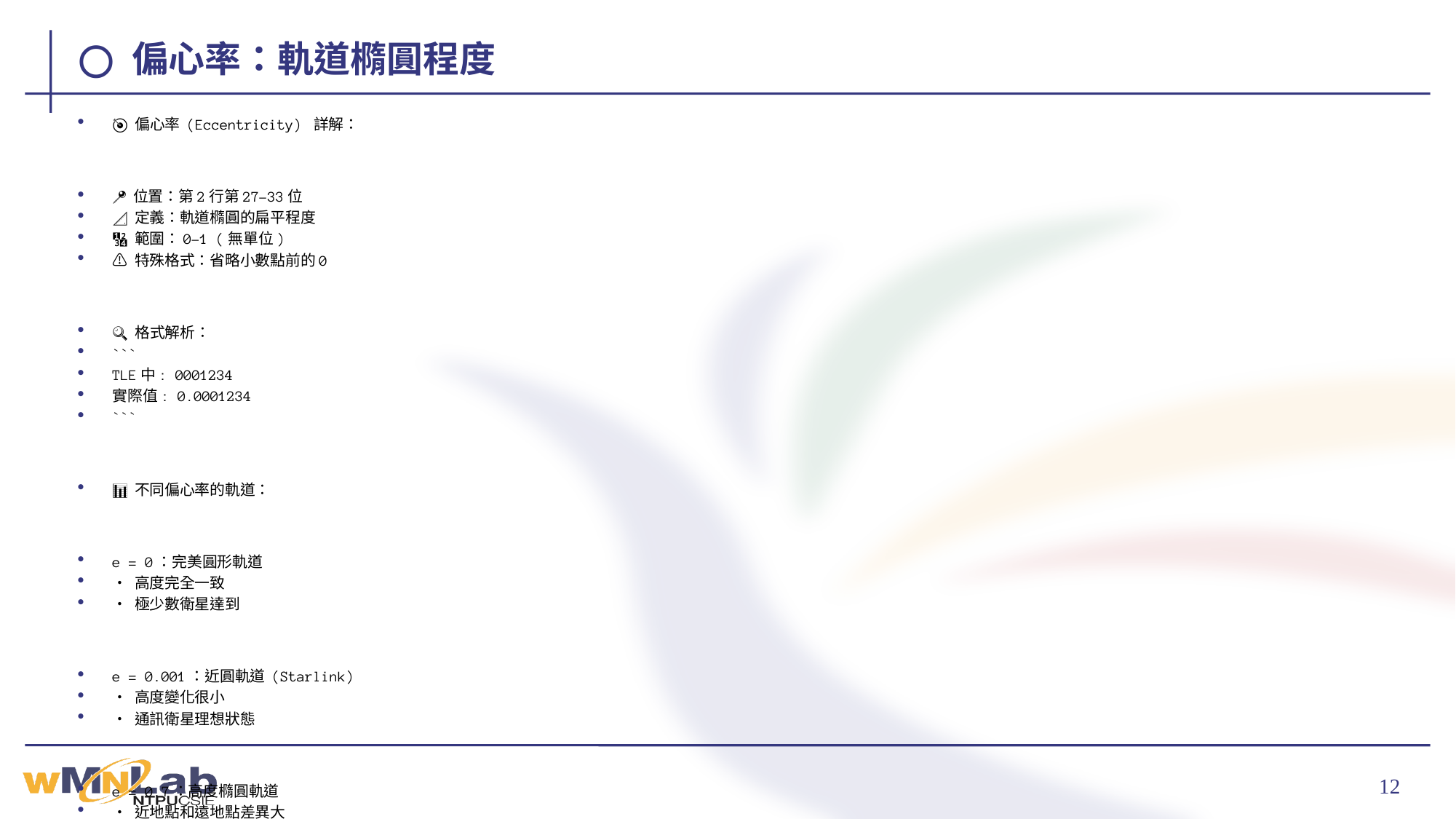

# ⭕ 偏心率：軌道橢圓程度
🎯 偏心率 (Eccentricity) 詳解：

📍 位置：第2行第27-33位
📐 定義：軌道橢圓的扁平程度
🔢 範圍：0-1 (無單位)
⚠️ 特殊格式：省略小數點前的0

🔍 格式解析：
```
TLE中: 0001234
實際值: 0.0001234
```

📊 不同偏心率的軌道：

e = 0：完美圓形軌道
• 高度完全一致
• 極少數衛星達到

e = 0.001：近圓軌道 (Starlink)
• 高度變化很小
• 通訊衛星理想狀態

e = 0.7：高度橢圓軌道
• 近地點和遠地點差異大
• 某些科學任務使用

💻 解析程式：
```python
ecc_str = line2[26:33]
eccentricity = float('0.' + ecc_str)
print(f"偏心率: {eccentricity}")
```